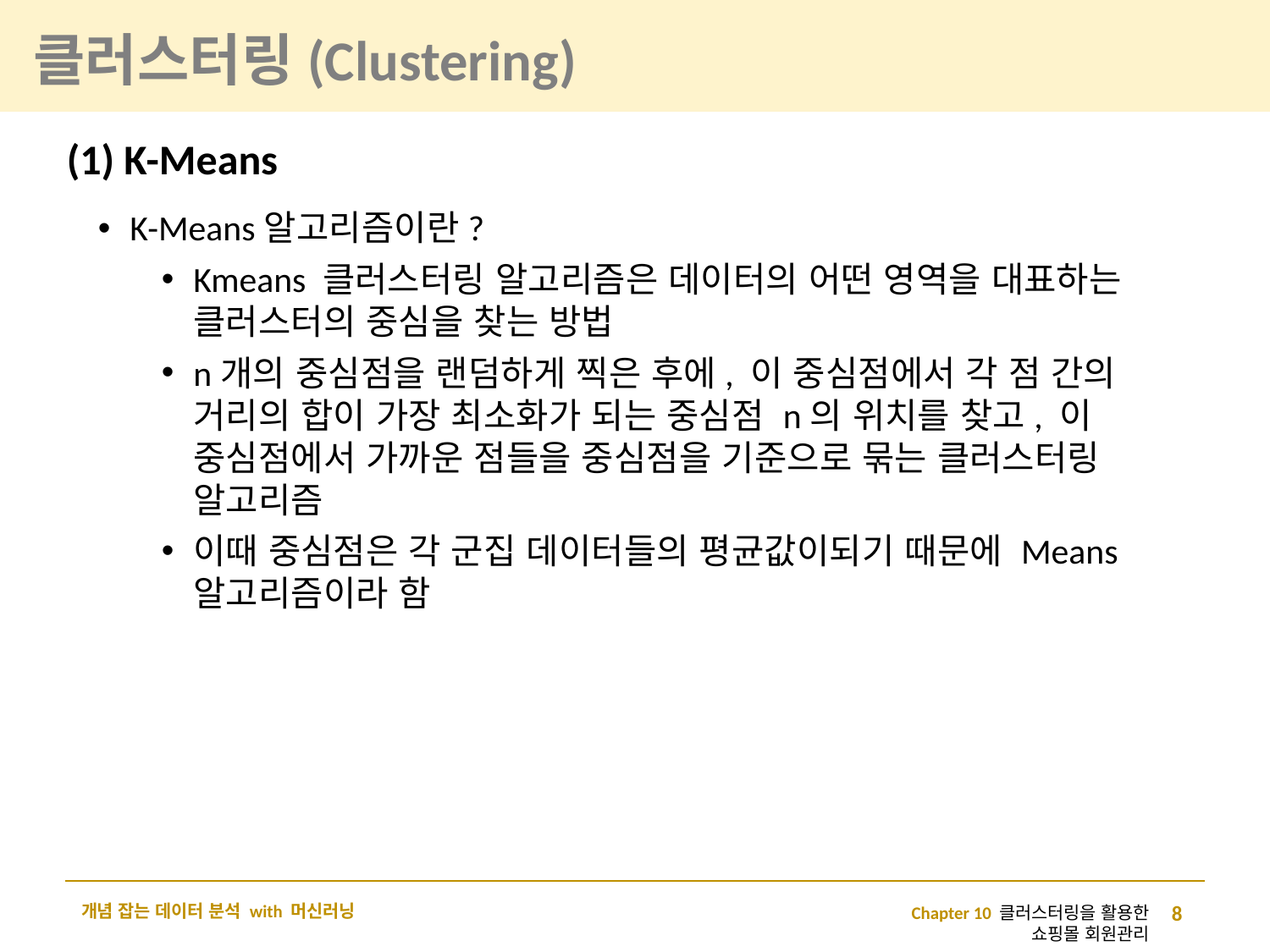

# 클러스터링(Clustering)
(1) K-Means
K-Means알고리즘이란?
Kmeans 클러스터링 알고리즘은 데이터의 어떤 영역을 대표하는 클러스터의 중심을 찾는 방법
n개의 중심점을 랜덤하게 찍은 후에, 이 중심점에서 각 점 간의 거리의 합이 가장 최소화가 되는 중심점 n의 위치를 찾고, 이 중심점에서 가까운 점들을 중심점을 기준으로 묶는 클러스터링 알고리즘
이때 중심점은 각 군집 데이터들의 평균값이되기 때문에 Means 알고리즘이라 함